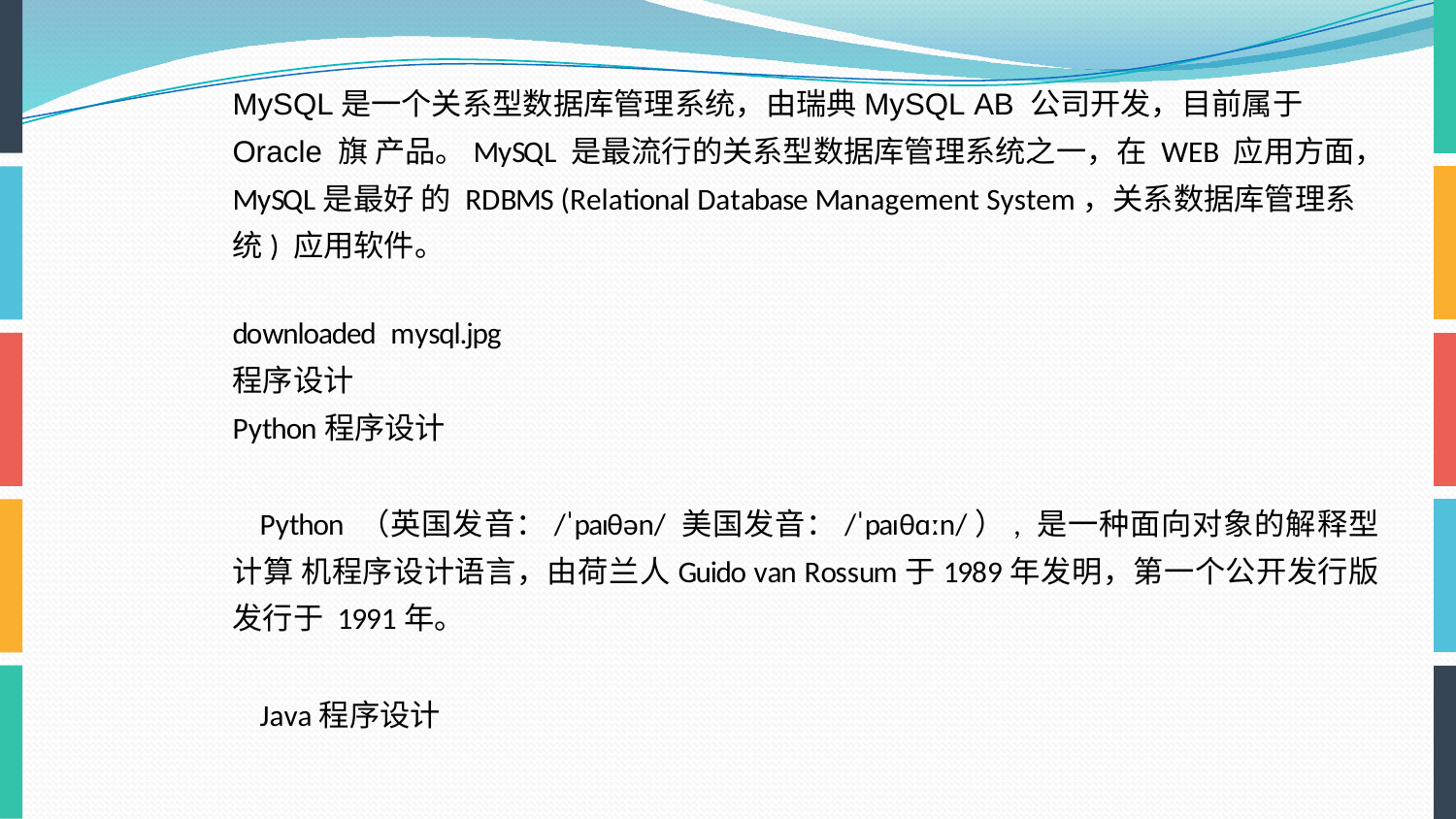

MySQL是一个关系型数据库管理系统，由瑞典MySQL AB 公司开发，目前属于 Oracle 旗 产品。MySQL 是最流行的关系型数据库管理系统之一，在 WEB 应用方面，MySQL是最好 的 RDBMS (Relational Database Management System，关系数据库管理系统) 应用软件。

downloaded  mysql.jpg 程序设计
Python程序设计

Python （英国发音：/ˈpaɪθən/ 美国发音：/ˈpaɪθɑːn/）, 是一种面向对象的解释型计算 机程序设计语言，由荷兰人Guido van Rossum于1989年发明，第一个公开发行版发行于 1991年。

Java程序设计